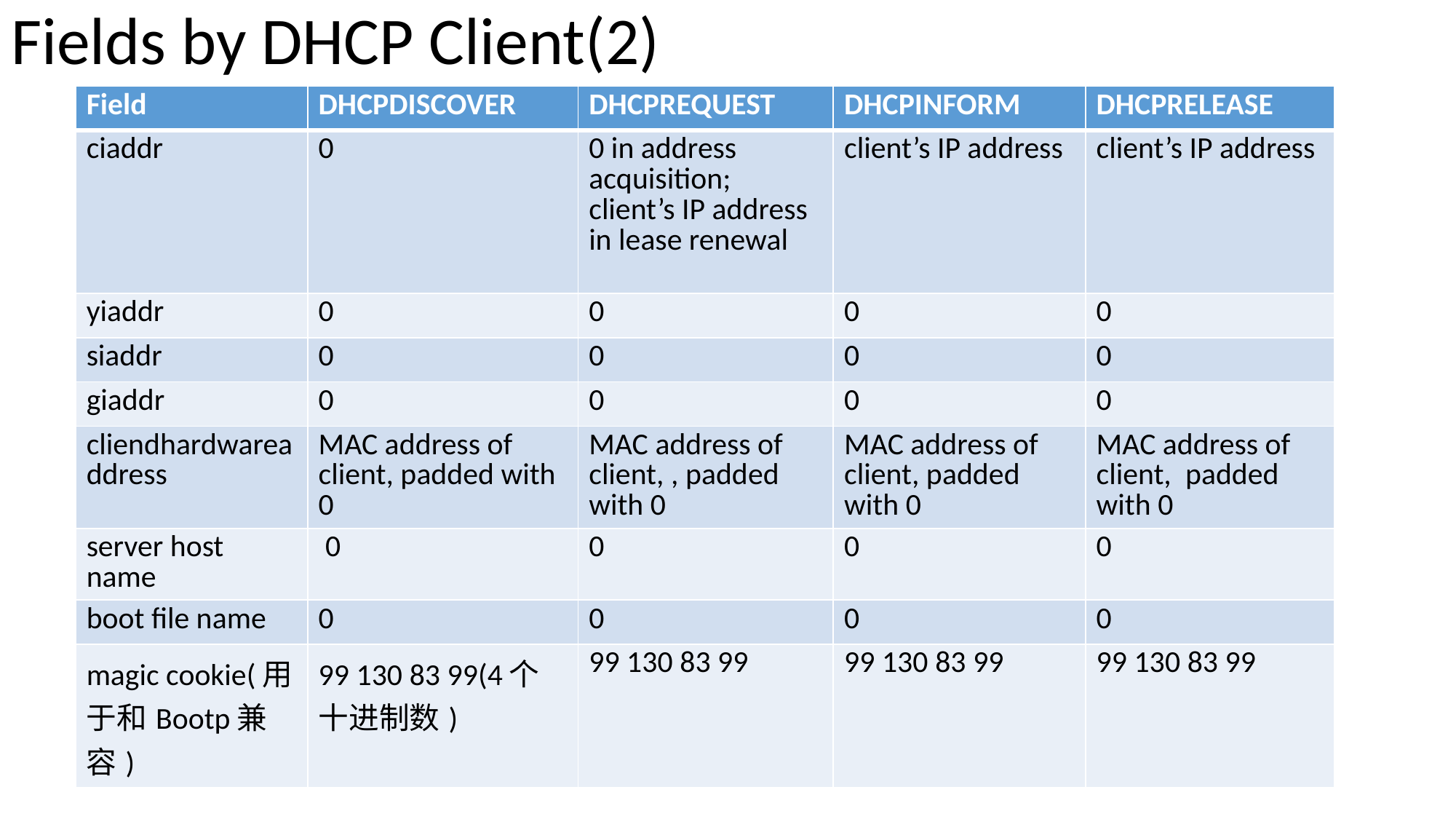

# Fields by DHCP Client(2)
| Field | DHCPDISCOVER | DHCPREQUEST | DHCPINFORM | DHCPRELEASE |
| --- | --- | --- | --- | --- |
| ciaddr | 0 | 0 in address acquisition; client’s IP address in lease renewal | client’s IP address | client’s IP address |
| yiaddr | 0 | 0 | 0 | 0 |
| siaddr | 0 | 0 | 0 | 0 |
| giaddr | 0 | 0 | 0 | 0 |
| cliendhardwareaddress | MAC address of client, padded with 0 | MAC address of client, , padded with 0 | MAC address of client, padded with 0 | MAC address of client, padded with 0 |
| server host name | 0 | 0 | 0 | 0 |
| boot file name | 0 | 0 | 0 | 0 |
| magic cookie(用于和Bootp兼容) | 99 130 83 99(4个十进制数) | 99 130 83 99 | 99 130 83 99 | 99 130 83 99 |